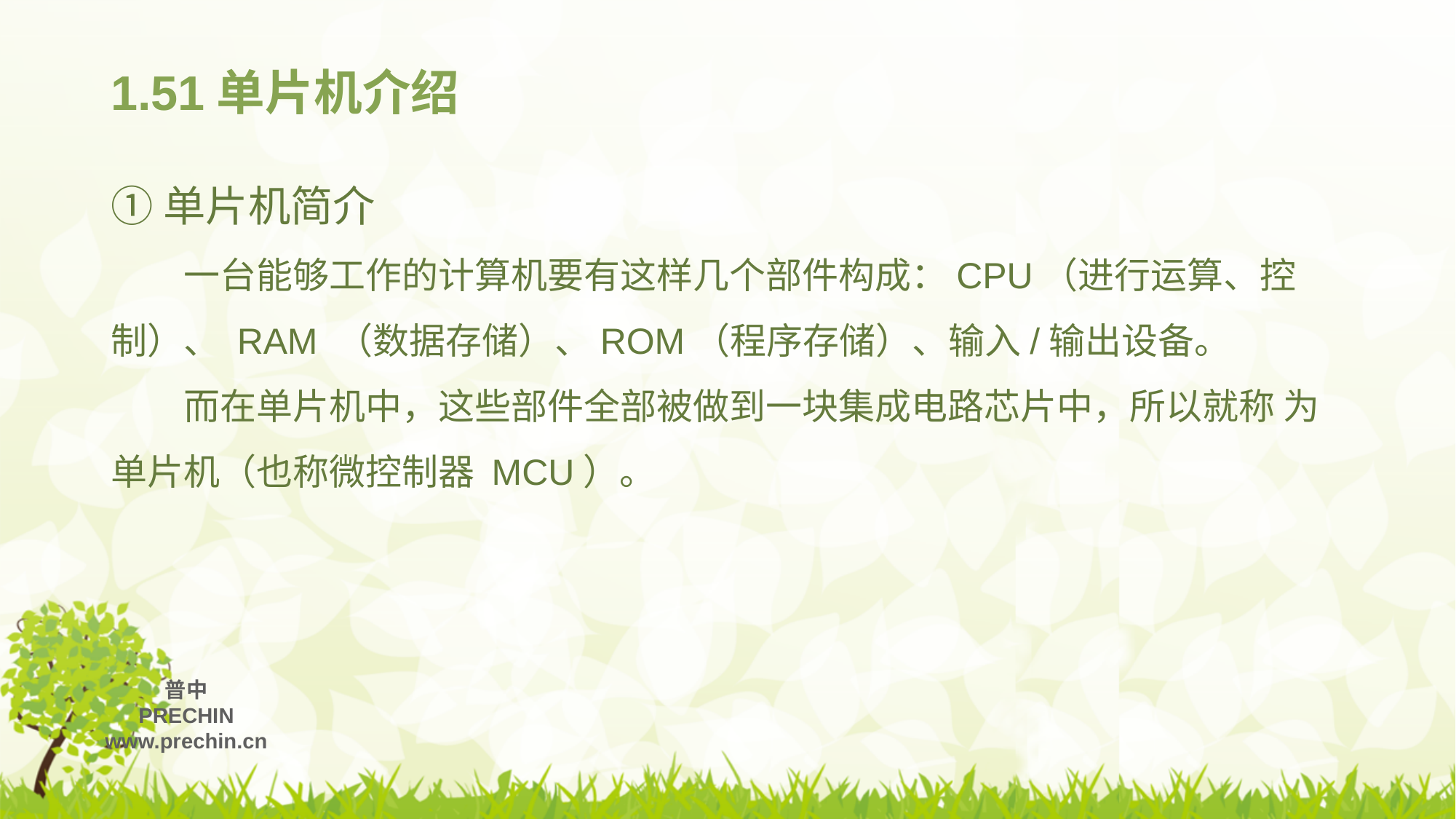

# 1.51单片机介绍
①单片机简介
一台能够工作的计算机要有这样几个部件构成：CPU（进行运算、控制）、 RAM （数据存储）、ROM（程序存储）、输入/输出设备。
而在单片机中，这些部件全部被做到一块集成电路芯片中，所以就称 为单片机（也称微控制器 MCU）。